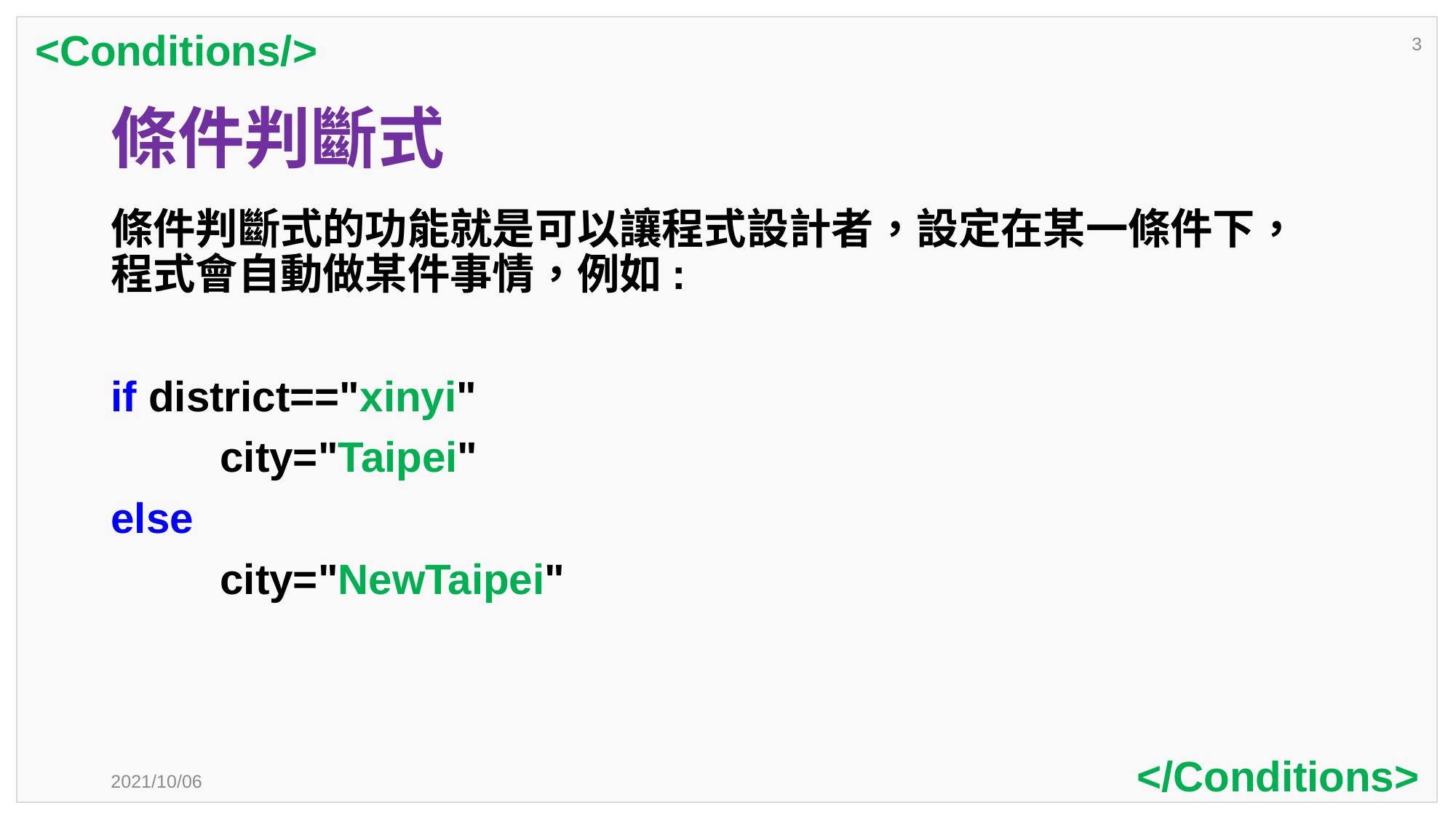

<Conditions/>
3
# 條件判斷式
條件判斷式的功能就是可以讓程式設計者，設定在某一條件下，程式會自動做某件事情，例如:

if district=="xinyi"
	city="Taipei"
else
	city="NewTaipei"
</Conditions>
2021/10/06